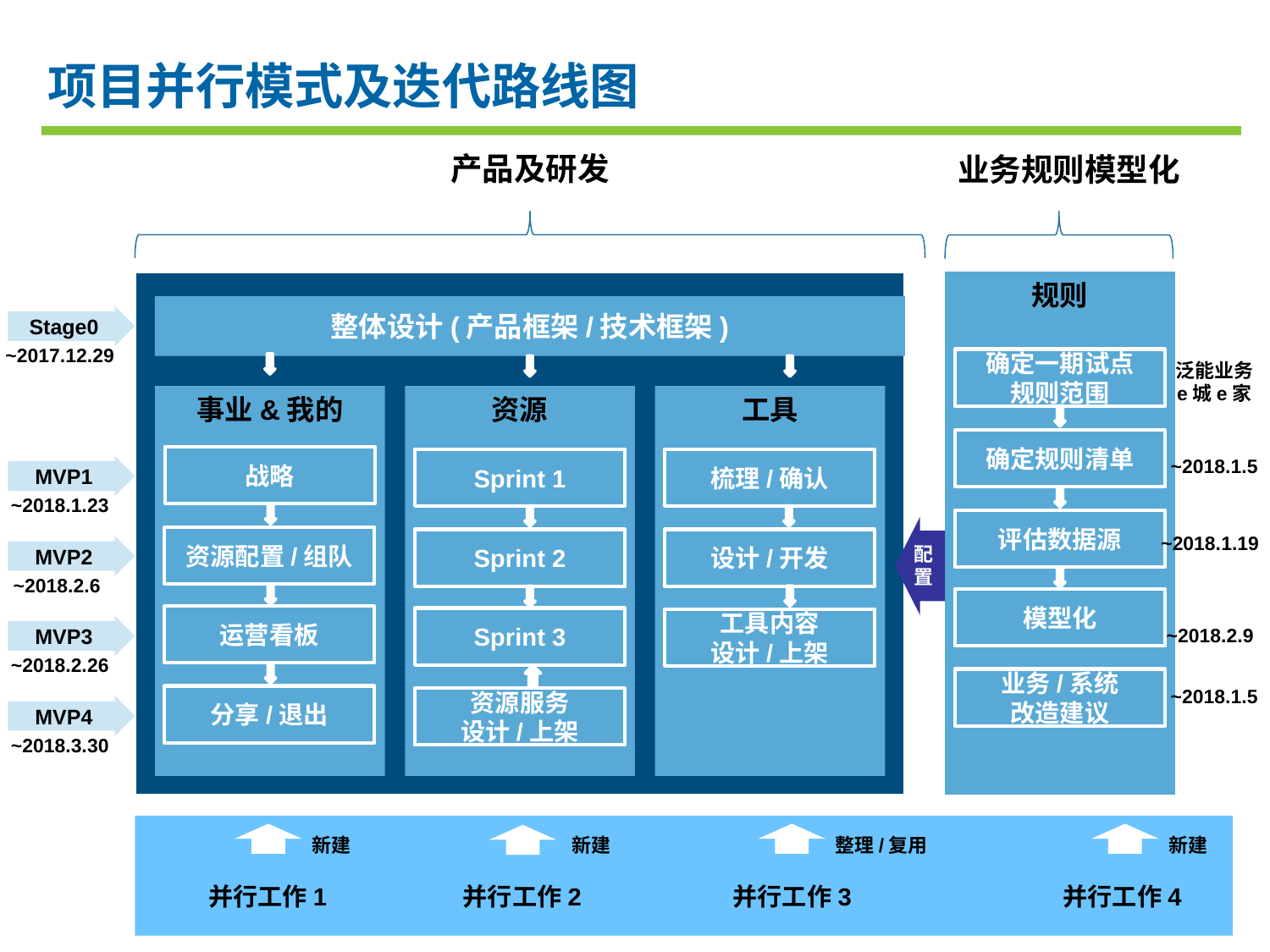

项目并行模式及迭代路线图

业务规则模型化
产品及研发

规则
整体设计(产品框架/技术框架)
Stage0
~2017.12.29
确定一期试点
规则范围

泛能业务
e城e家
事业&我的
资源
工具

确定规则清单
战略
~2018.1.5
Sprint 1
梳理/确认
MVP1
~2018.1.23

评估数据源

~2018.1.19
资源配置/组队
Sprint 2
设计/开发
MVP2
配置
~2018.2.6

模型化
运营看板
Sprint 3
工具内容
设计/上架
MVP3
~2018.2.9
~2018.2.26

业务/系统
改造建议
~2018.1.5
分享/退出
资源服务
设计/上架
MVP4
~2018.3.30

新建
新建
整理/复用
新建

并行工作1
并行工作2
并行工作3
并行工作4